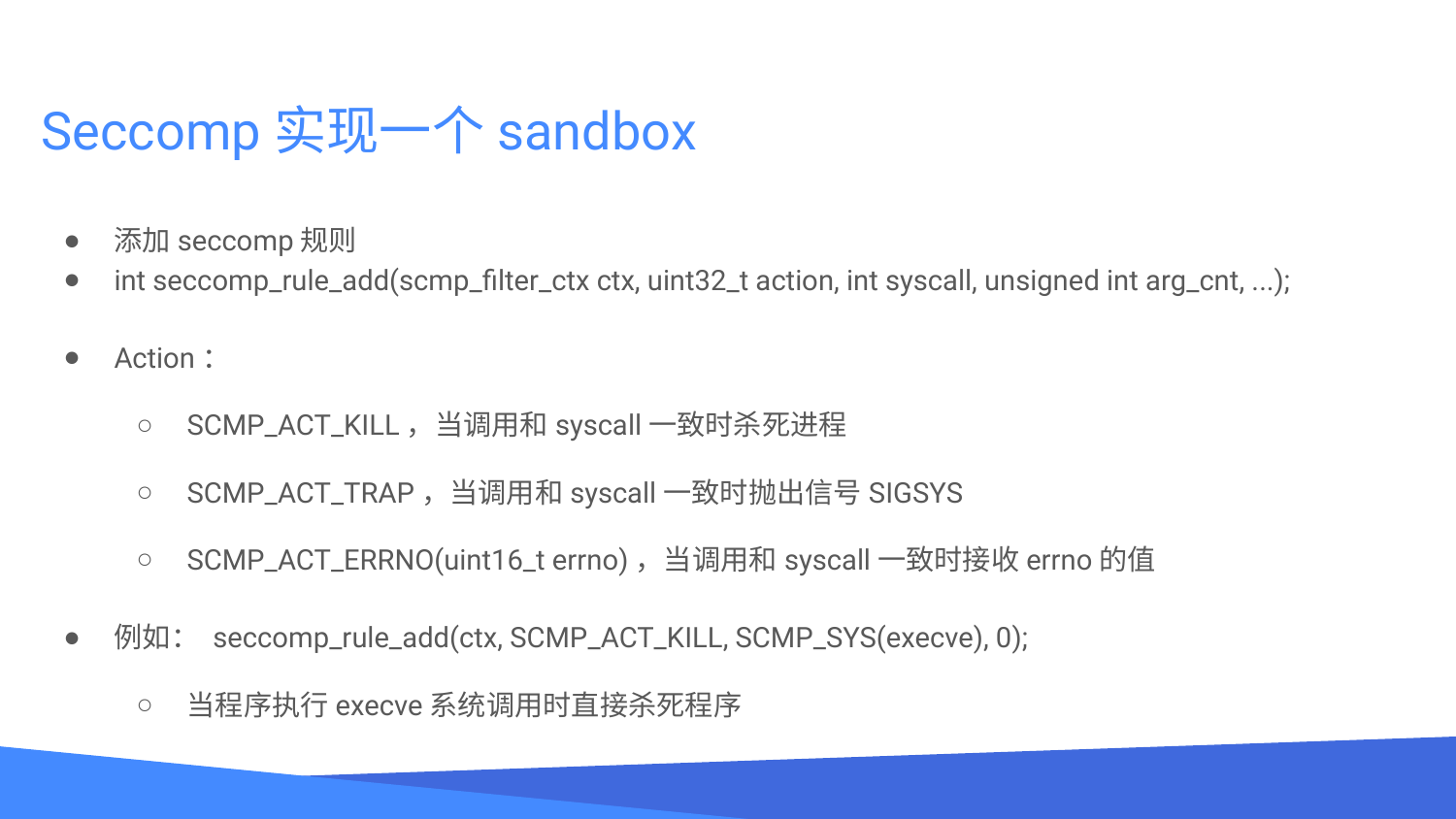

# Seccomp实现一个sandbox
添加seccomp规则
int seccomp_rule_add(scmp_filter_ctx ctx, uint32_t action, int syscall, unsigned int arg_cnt, ...);

Action：
SCMP_ACT_KILL，当调用和syscall一致时杀死进程
SCMP_ACT_TRAP，当调用和syscall一致时抛出信号SIGSYS
SCMP_ACT_ERRNO(uint16_t errno)，当调用和syscall一致时接收errno的值

例如： seccomp_rule_add(ctx, SCMP_ACT_KILL, SCMP_SYS(execve), 0);
当程序执行execve系统调用时直接杀死程序